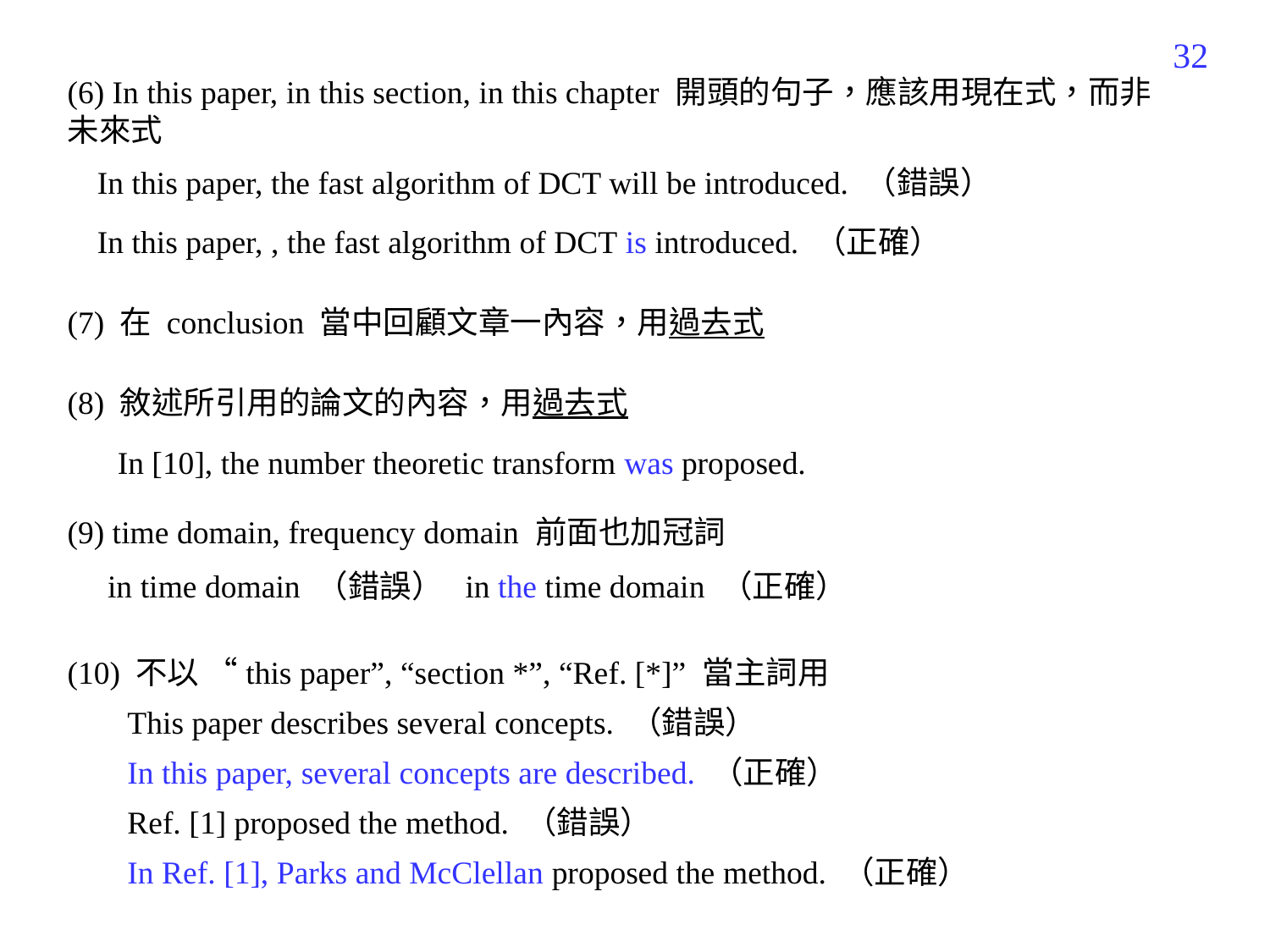

32
(6) In this paper, in this section, in this chapter 開頭的句子，應該用現在式，而非未來式
In this paper, the fast algorithm of DCT will be introduced. （錯誤）
In this paper, , the fast algorithm of DCT is introduced. （正確）
(7) 在 conclusion 當中回顧文章一內容，用過去式
(8) 敘述所引用的論文的內容，用過去式
In [10], the number theoretic transform was proposed.
(9) time domain, frequency domain 前面也加冠詞
     in time domain （錯誤）  in the time domain （正確）
(10) 不以 “this paper”, “section *”, “Ref. [*]” 當主詞用
This paper describes several concepts. （錯誤）
In this paper, several concepts are described. （正確）

Ref. [1] proposed the method. （錯誤）
In Ref. [1], Parks and McClellan proposed the method. （正確）